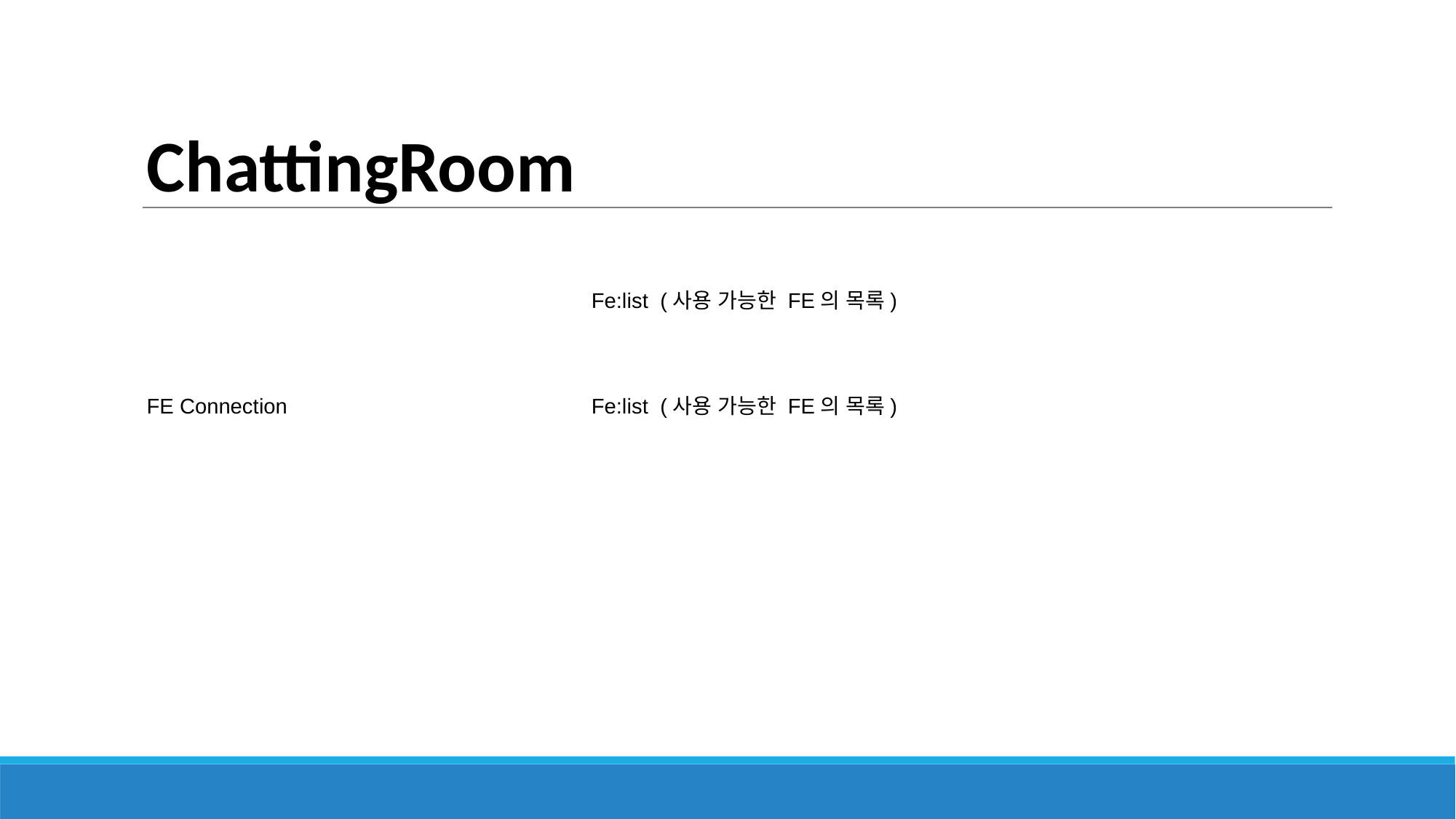

ChattingRoom
Fe:list  (사용 가능한 FE의 목록)
Fe:list  (사용 가능한 FE의 목록)
FE Connection